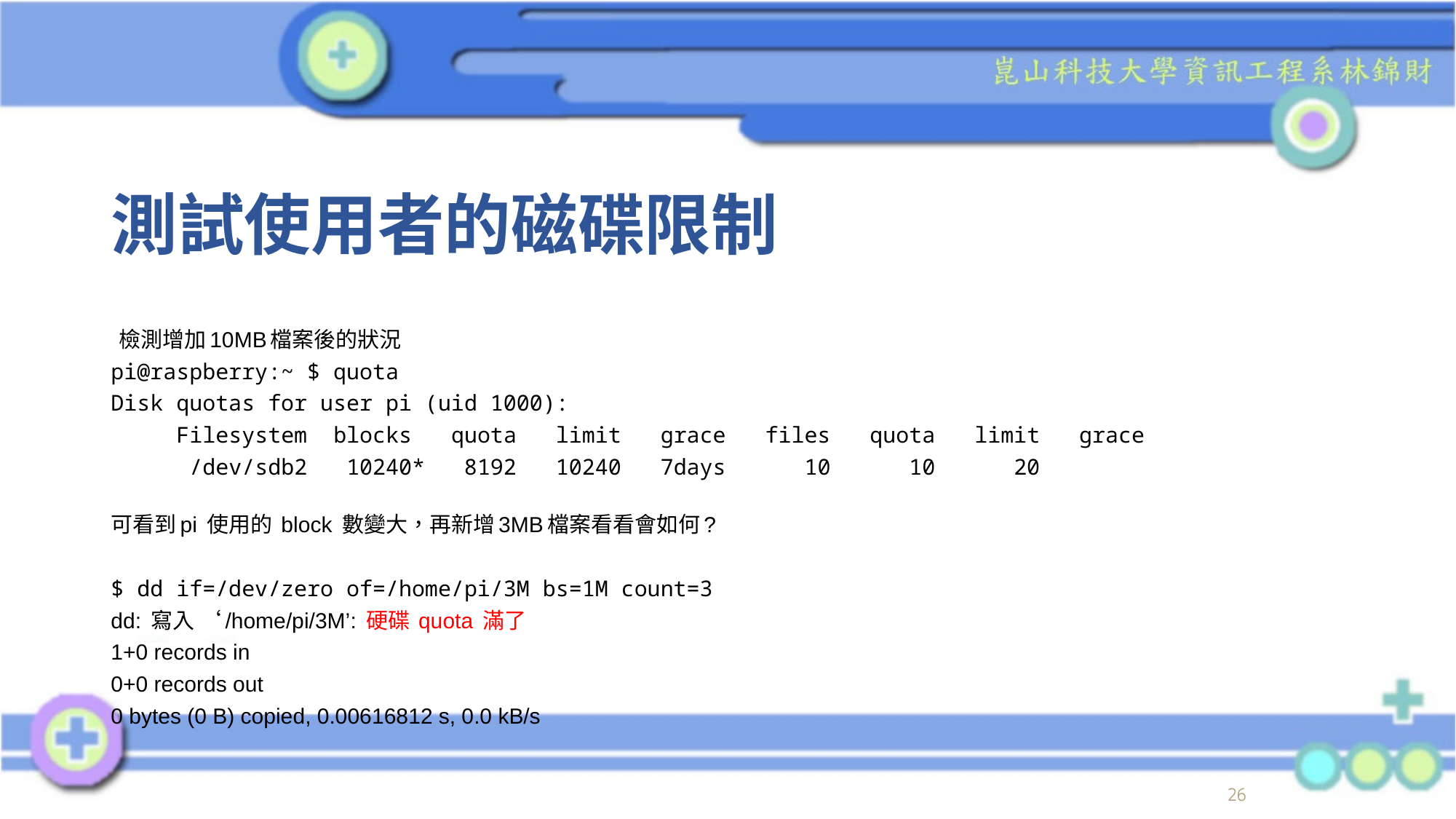

# 測試使用者的磁碟限制
 檢測增加10MB檔案後的狀況
pi@raspberry:~ $ quota
Disk quotas for user pi (uid 1000):
     Filesystem  blocks   quota   limit   grace   files   quota   limit   grace
      /dev/sdb2   10240*   8192   10240   7days      10      10      20

可看到pi 使用的 block 數變大，再新增3MB檔案看看會如何?

$ dd if=/dev/zero of=/home/pi/3M bs=1M count=3
dd: 寫入 ‘/home/pi/3M’: 硬碟 quota 滿了
1+0 records in
0+0 records out
0 bytes (0 B) copied, 0.00616812 s, 0.0 kB/s

26